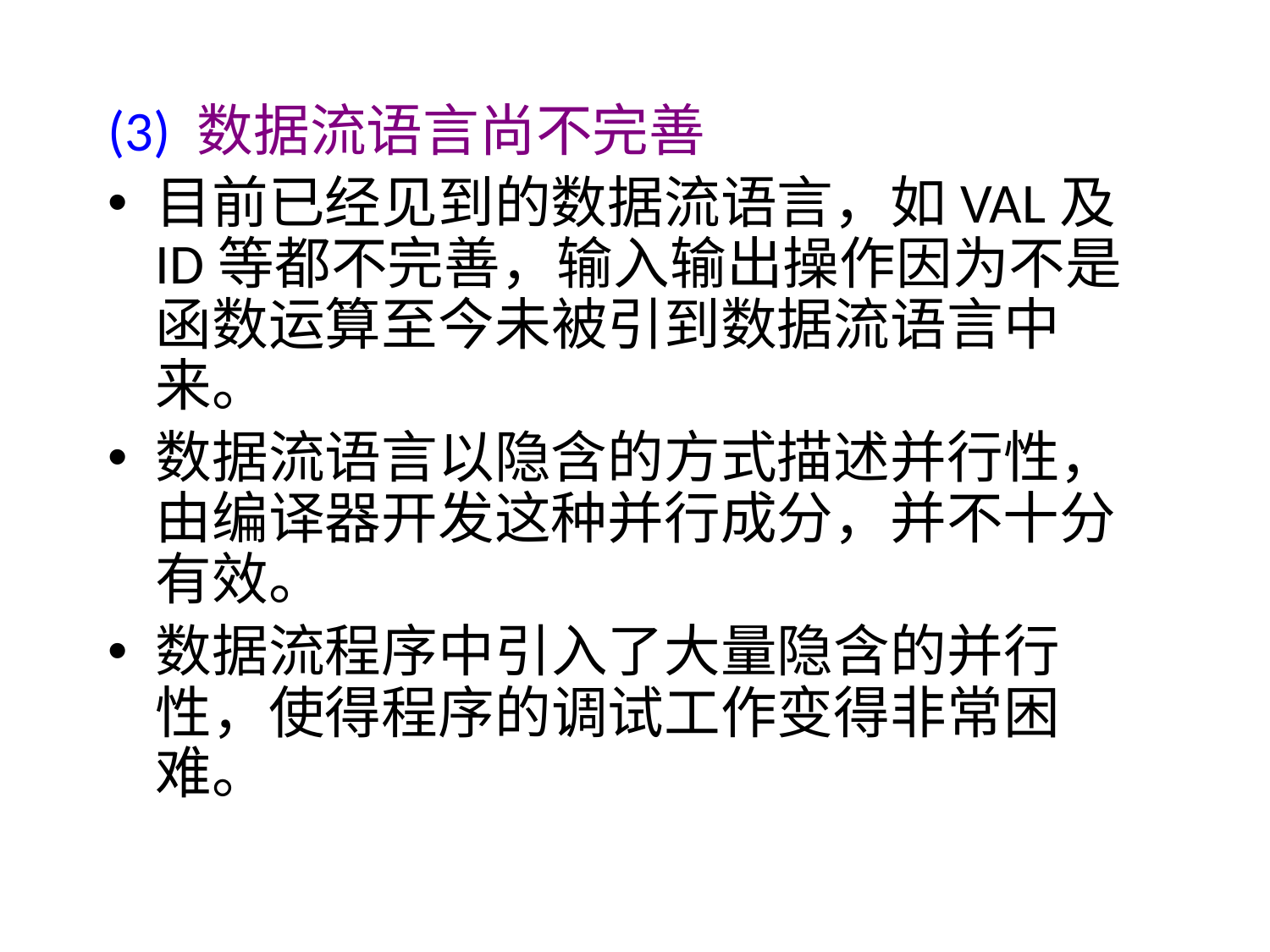

(3) 数据流语言尚不完善
目前已经见到的数据流语言，如VAL及ID等都不完善，输入输出操作因为不是函数运算至今未被引到数据流语言中来。
数据流语言以隐含的方式描述并行性，由编译器开发这种并行成分，并不十分有效。
数据流程序中引入了大量隐含的并行性，使得程序的调试工作变得非常困难。